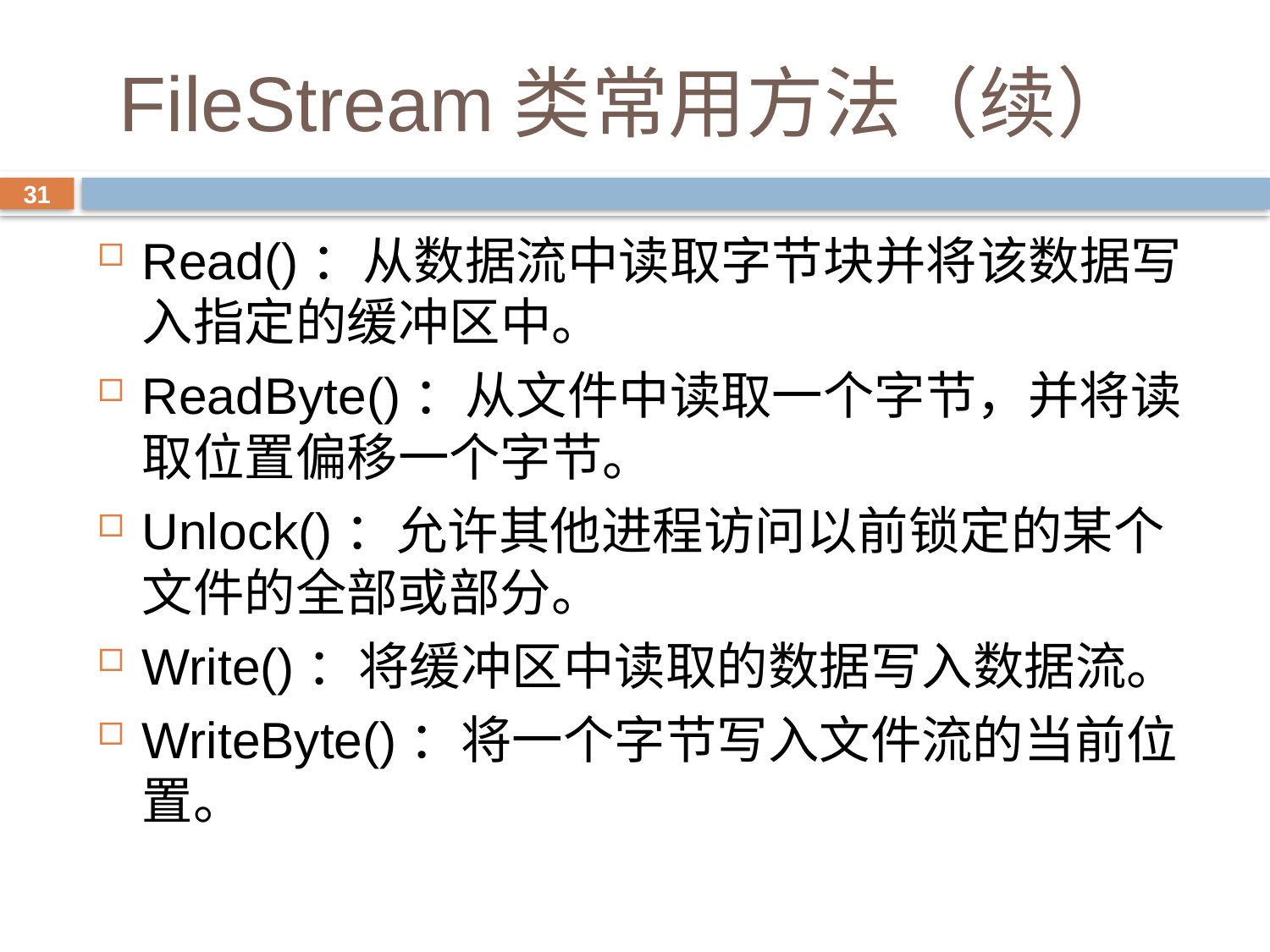

# FileStream类常用方法（续）
31
Read()：从数据流中读取字节块并将该数据写入指定的缓冲区中。
ReadByte()：从文件中读取一个字节，并将读取位置偏移一个字节。
Unlock()：允许其他进程访问以前锁定的某个文件的全部或部分。
Write()：将缓冲区中读取的数据写入数据流。
WriteByte()：将一个字节写入文件流的当前位置。